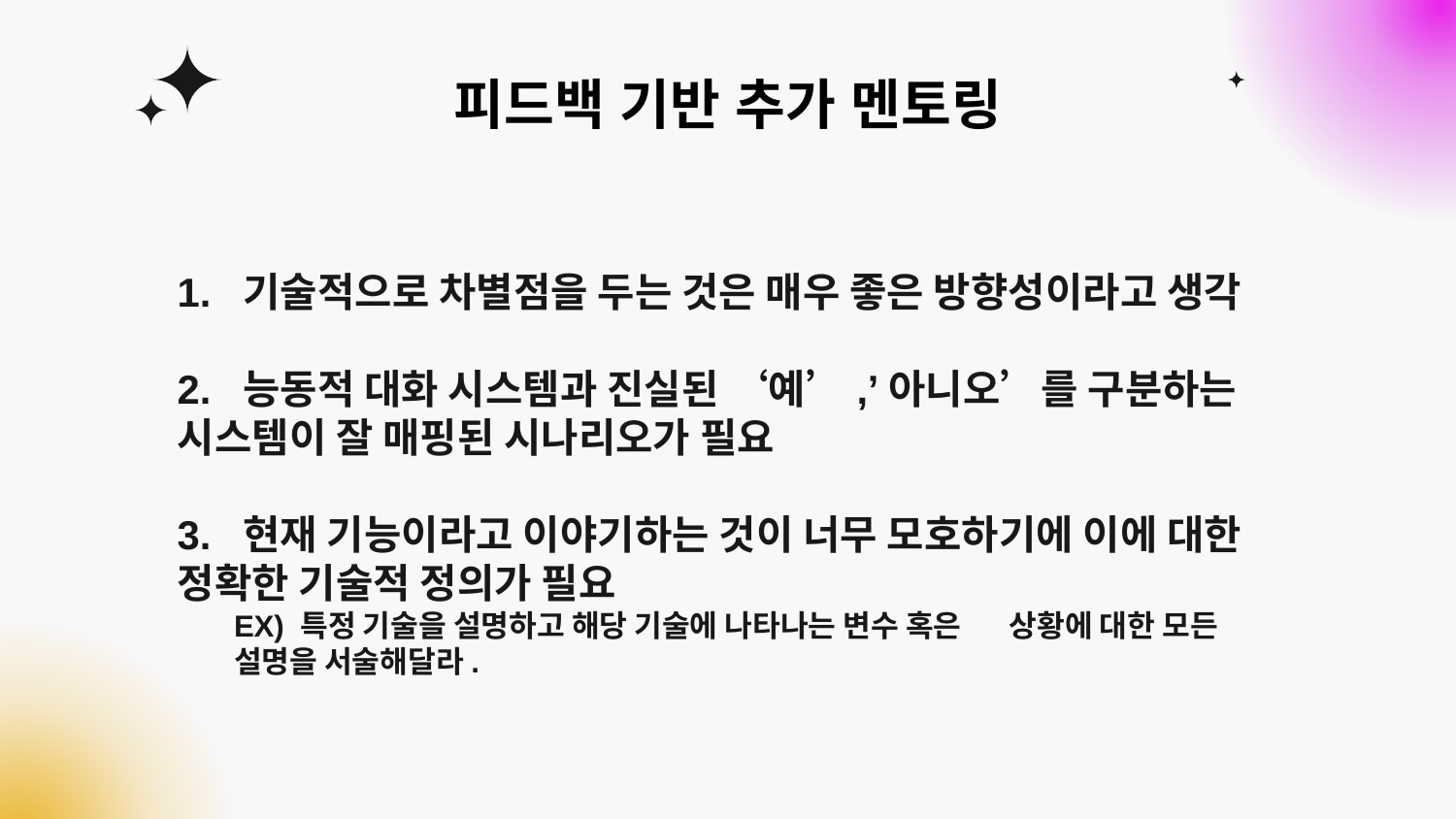

# 피드백 기반 추가 멘토링

1.  기술적으로 차별점을 두는 것은 매우 좋은 방향성이라고 생각

2.  능동적 대화 시스템과 진실된 ‘예’,’아니오’를 구분하는 시스템이 잘 매핑된 시나리오가 필요

3.  현재 기능이라고 이야기하는 것이 너무 모호하기에 이에 대한 정확한 기술적 정의가 필요
EX) 특정 기술을 설명하고 해당 기술에 나타나는 변수 혹은       상황에 대한 모든 설명을 서술해달라.